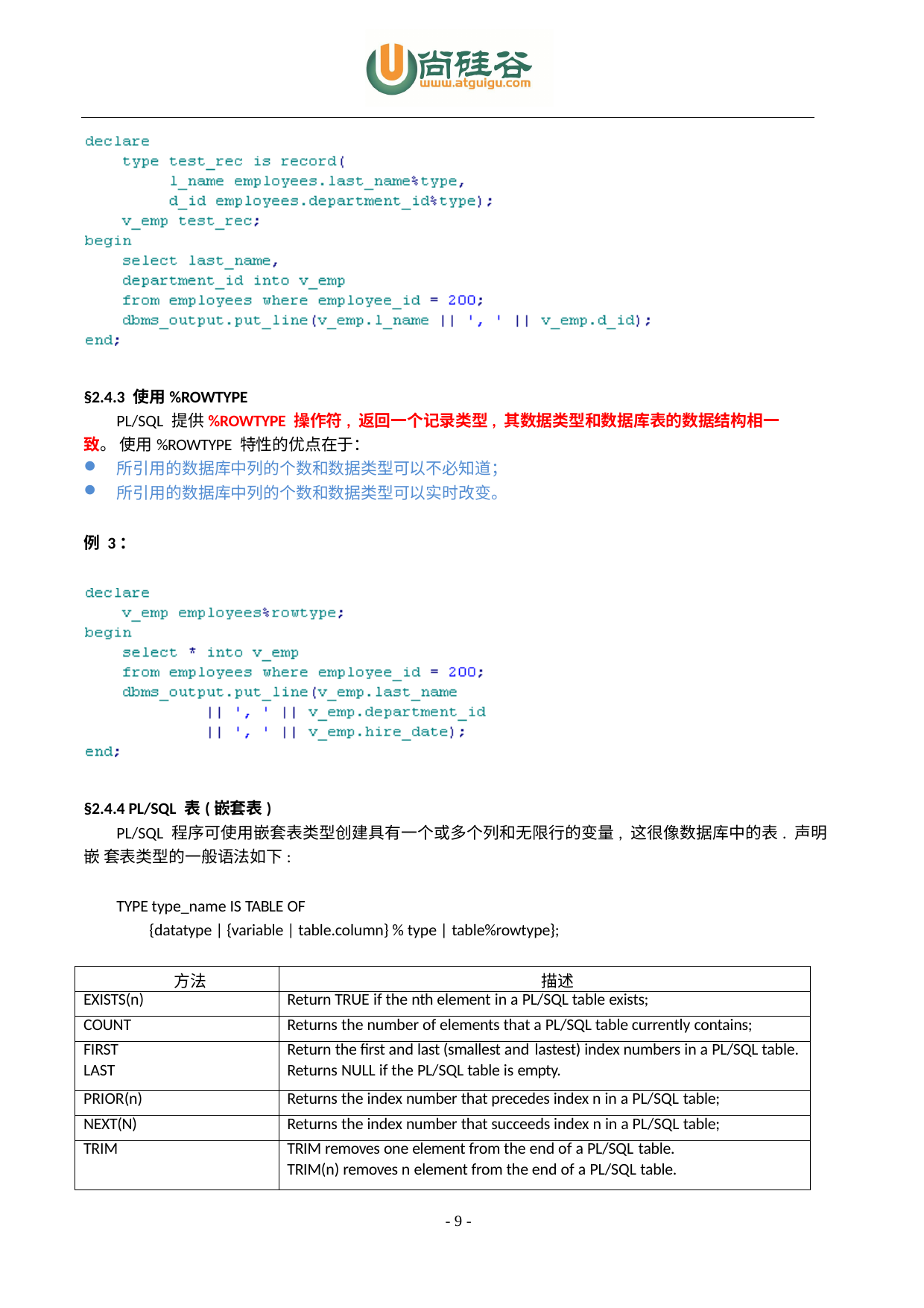

§2.4.3 使用%ROWTYPE
PL/SQL 提供%ROWTYPE 操作符, 返回一个记录类型, 其数据类型和数据库表的数据结构相一致。 使用%ROWTYPE 特性的优点在于：
所引用的数据库中列的个数和数据类型可以不必知道；
所引用的数据库中列的个数和数据类型可以实时改变。

例 3：

§2.4.4 PL/SQL 表(嵌套表)
PL/SQL 程序可使用嵌套表类型创建具有一个或多个列和无限行的变量, 这很像数据库中的表. 声明嵌 套表类型的一般语法如下:

TYPE type_name IS TABLE OF
{datatype | {variable | table.column} % type | table%rowtype};
| 方法 | 描述 |
| --- | --- |
| EXISTS(n) | Return TRUE if the nth element in a PL/SQL table exists; |
| COUNT | Returns the number of elements that a PL/SQL table currently contains; |
| FIRST LAST | Return the first and last (smallest and lastest) index numbers in a PL/SQL table. Returns NULL if the PL/SQL table is empty. |
| PRIOR(n) | Returns the index number that precedes index n in a PL/SQL table; |
| NEXT(N) | Returns the index number that succeeds index n in a PL/SQL table; |
| TRIM | TRIM removes one element from the end of a PL/SQL table. TRIM(n) removes n element from the end of a PL/SQL table. |
- 9 -